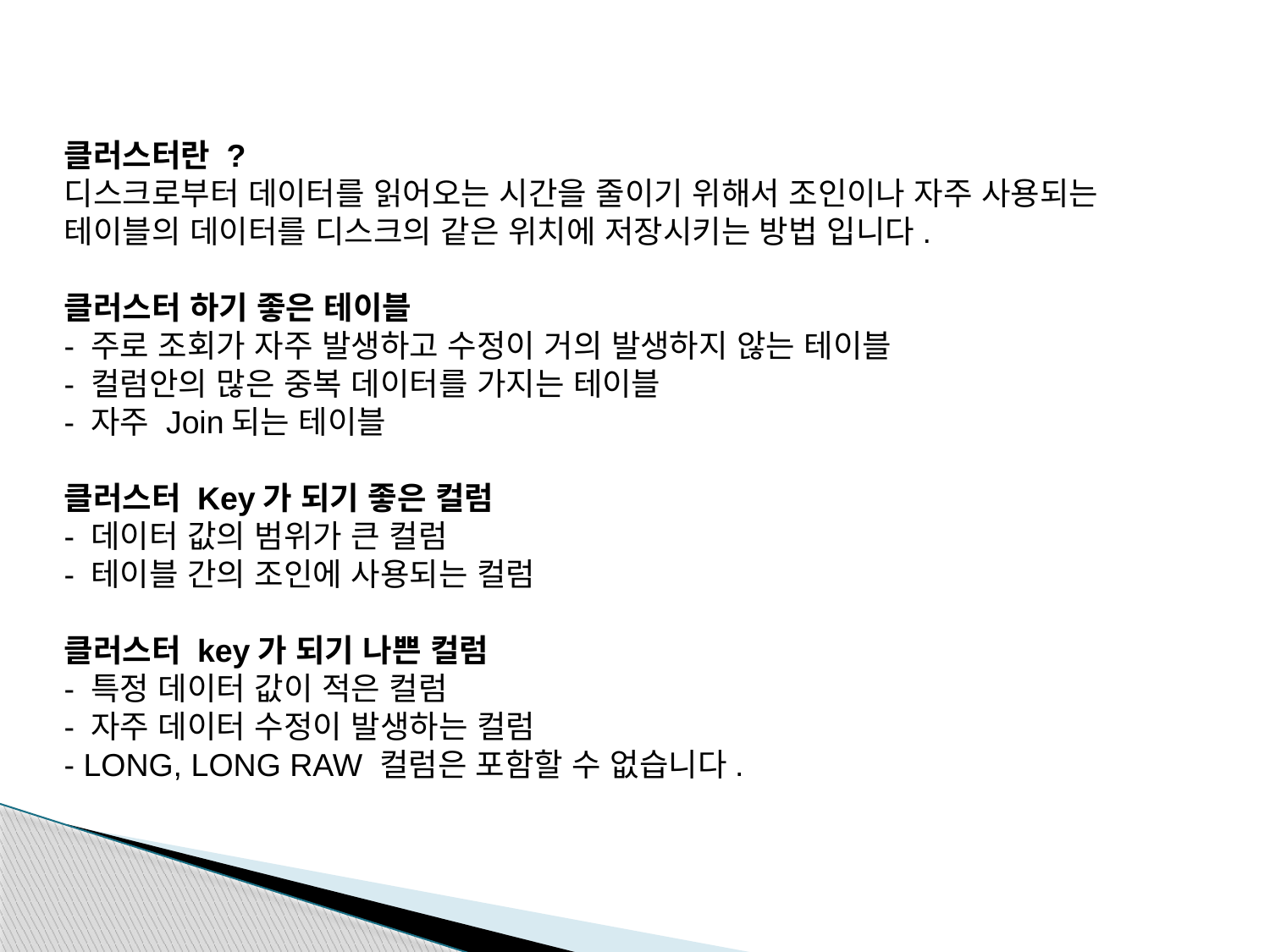

클러스터란 ?
디스크로부터 데이터를 읽어오는 시간을 줄이기 위해서 조인이나 자주 사용되는 테이블의 데이터를 디스크의 같은 위치에 저장시키는 방법 입니다.

클러스터 하기 좋은 테이블
- 주로 조회가 자주 발생하고 수정이 거의 발생하지 않는 테이블
- 컬럼안의 많은 중복 데이터를 가지는 테이블
- 자주 Join되는 테이블

클러스터 Key가 되기 좋은 컬럼
- 데이터 값의 범위가 큰 컬럼
- 테이블 간의 조인에 사용되는 컬럼

클러스터 key가 되기 나쁜 컬럼
- 특정 데이터 값이 적은 컬럼
- 자주 데이터 수정이 발생하는 컬럼
- LONG, LONG RAW 컬럼은 포함할 수 없습니다.